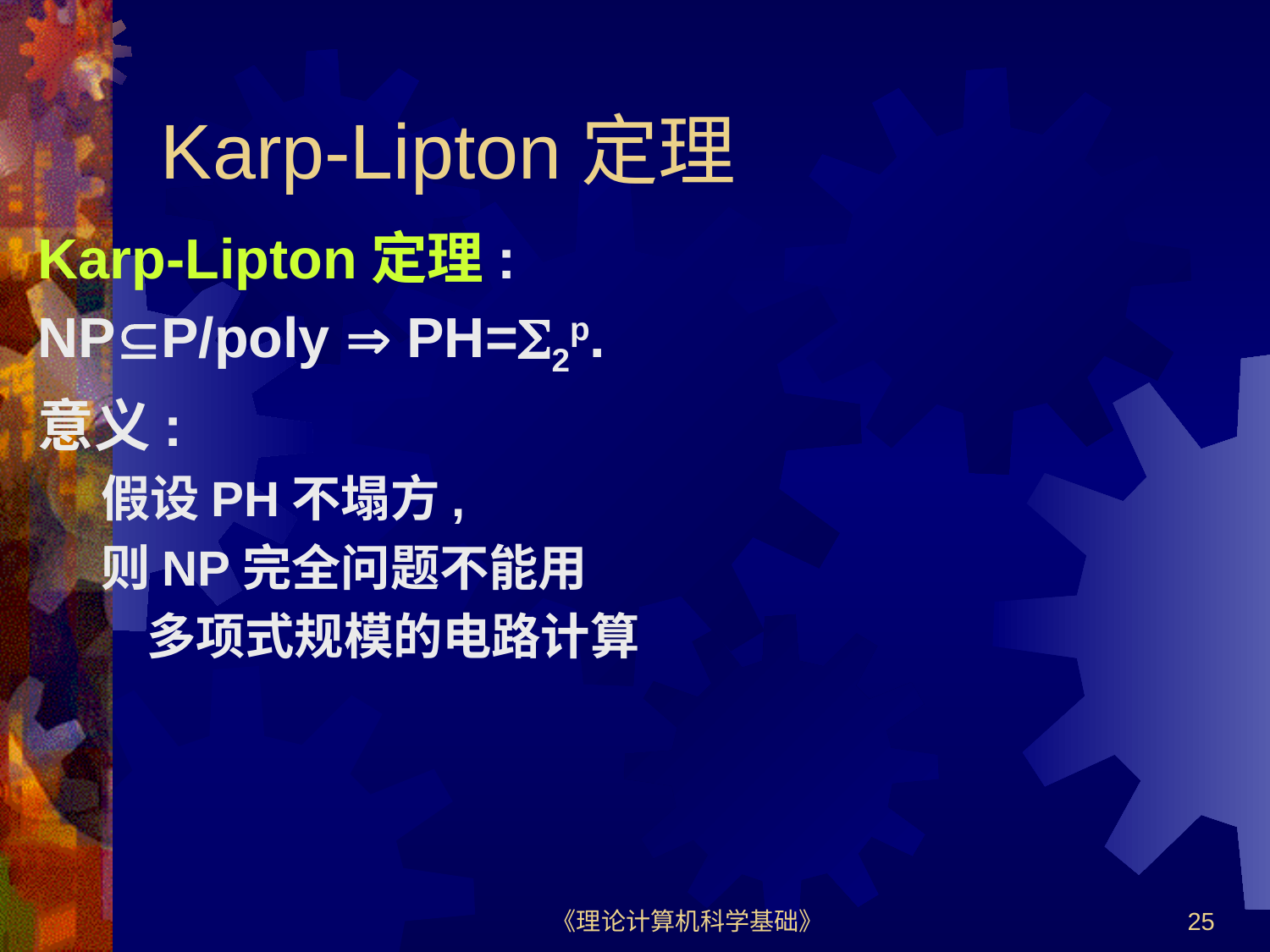

# Karp-Lipton定理
Karp-Lipton定理:
NP⊆P/poly ⇒ PH=Σ2p.
意义:
假设PH不塌方,
则NP完全问题不能用
   多项式规模的电路计算
《理论计算机科学基础》
25